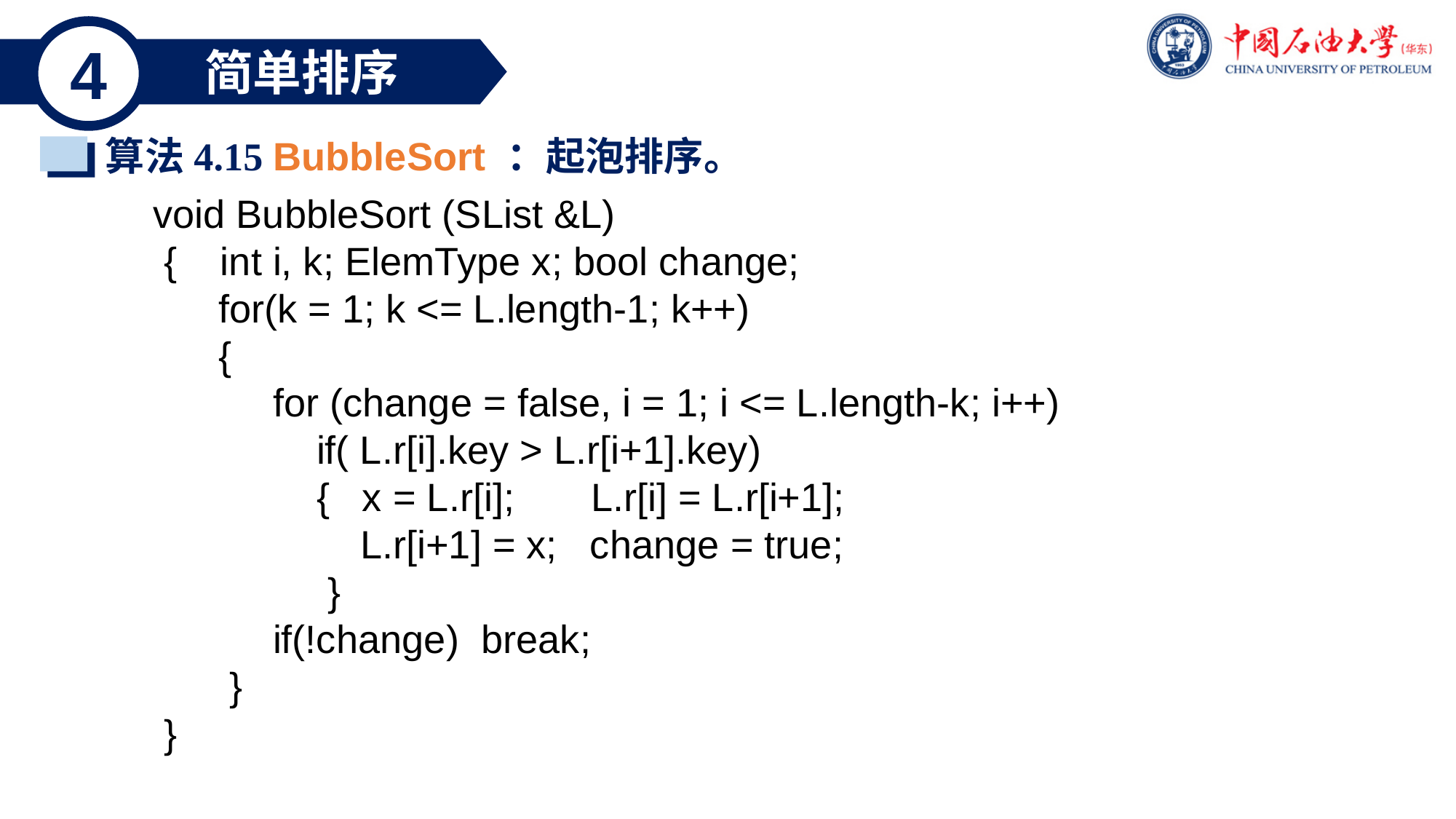

4
简单排序
算法4.15 BubbleSort ：起泡排序。

void BubbleSort (SList &L)
 {    int i, k; ElemType x; bool change;
      for(k = 1; k <= L.length-1; k++)
      {
           for (change = false, i = 1; i <= L.length-k; i++)
               if( L.r[i].key > L.r[i+1].key)
               {   x = L.r[i];       L.r[i] = L.r[i+1];
                   L.r[i+1] = x;   change = true;
                }
           if(!change)  break;
       }
 }